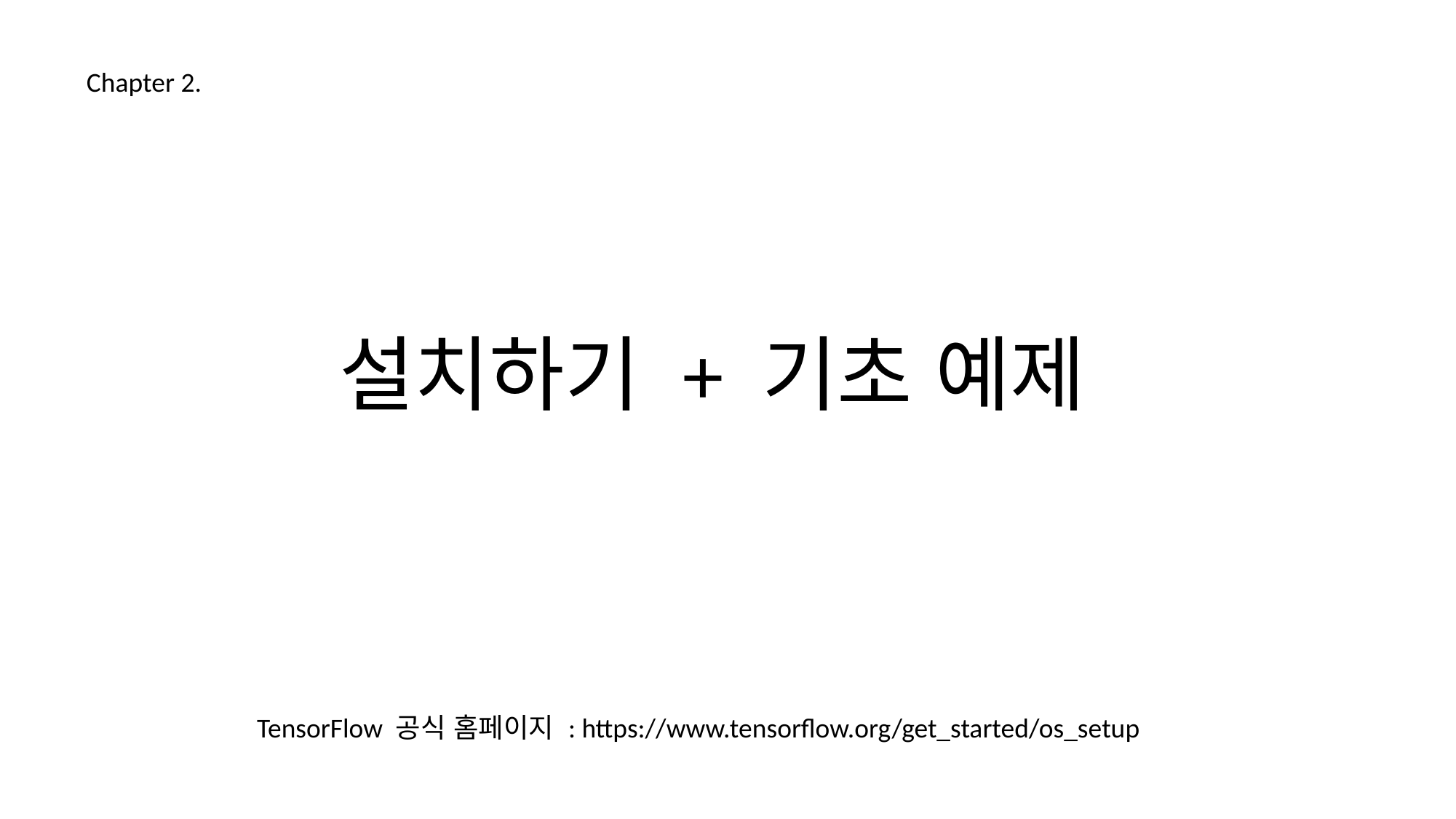

Chapter 2.
설치하기 + 기초 예제
TensorFlow 공식 홈페이지 : https://www.tensorflow.org/get_started/os_setup